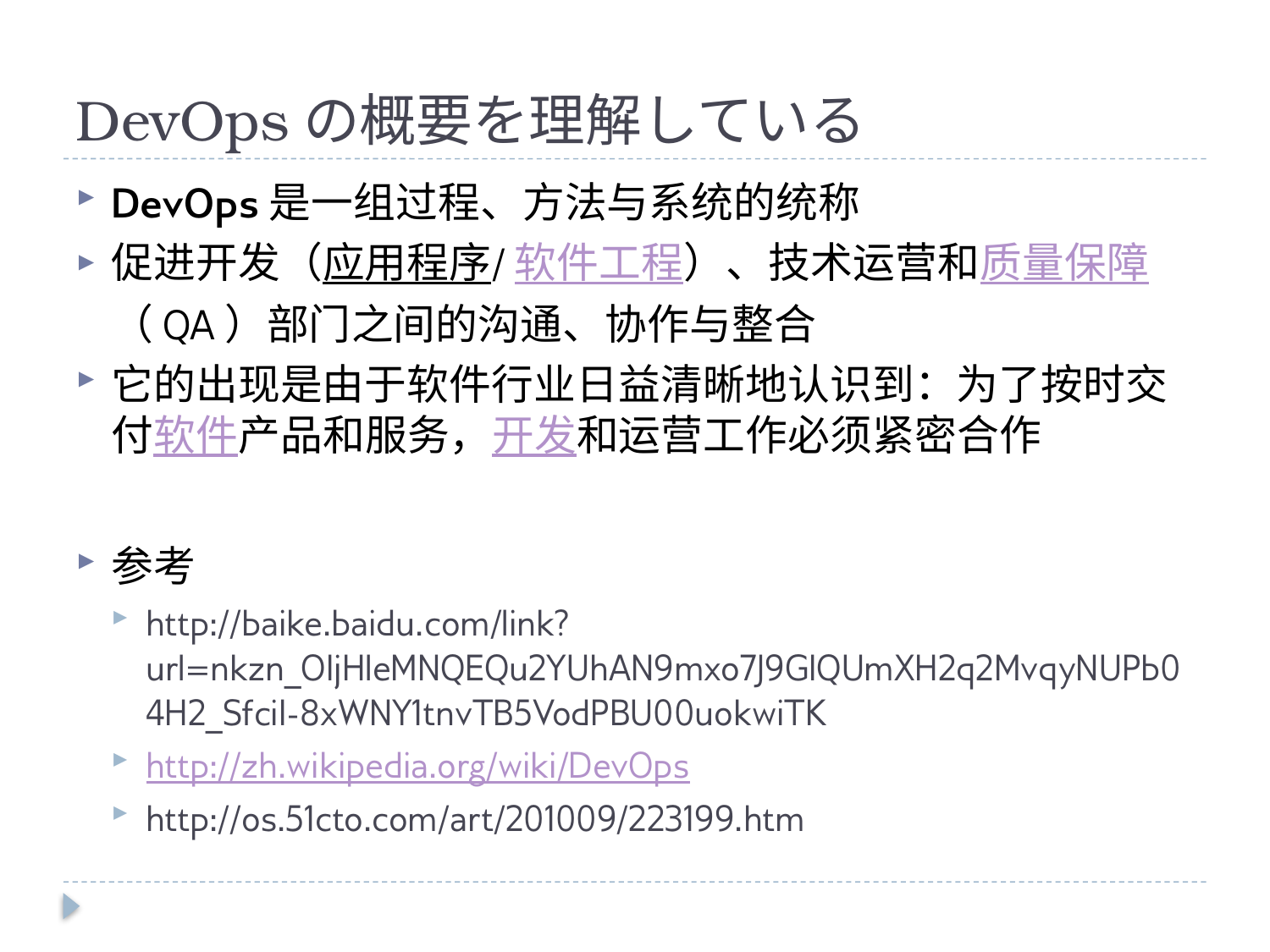

# DevOpsの概要を理解している
DevOps是一组过程、方法与系统的统称
促进开发（应用程序/软件工程）、技术运营和质量保障（QA）部门之间的沟通、协作与整合
它的出现是由于软件行业日益清晰地认识到：为了按时交付软件产品和服务，开发和运营工作必须紧密合作

参考
http://baike.baidu.com/link?url=nkzn_OIjHleMNQEQu2YUhAN9mxo7J9GIQUmXH2q2MvqyNUPb04H2_SfciI-8xWNY1tnvTB5VodPBU00uokwiTK
http://zh.wikipedia.org/wiki/DevOps
http://os.51cto.com/art/201009/223199.htm